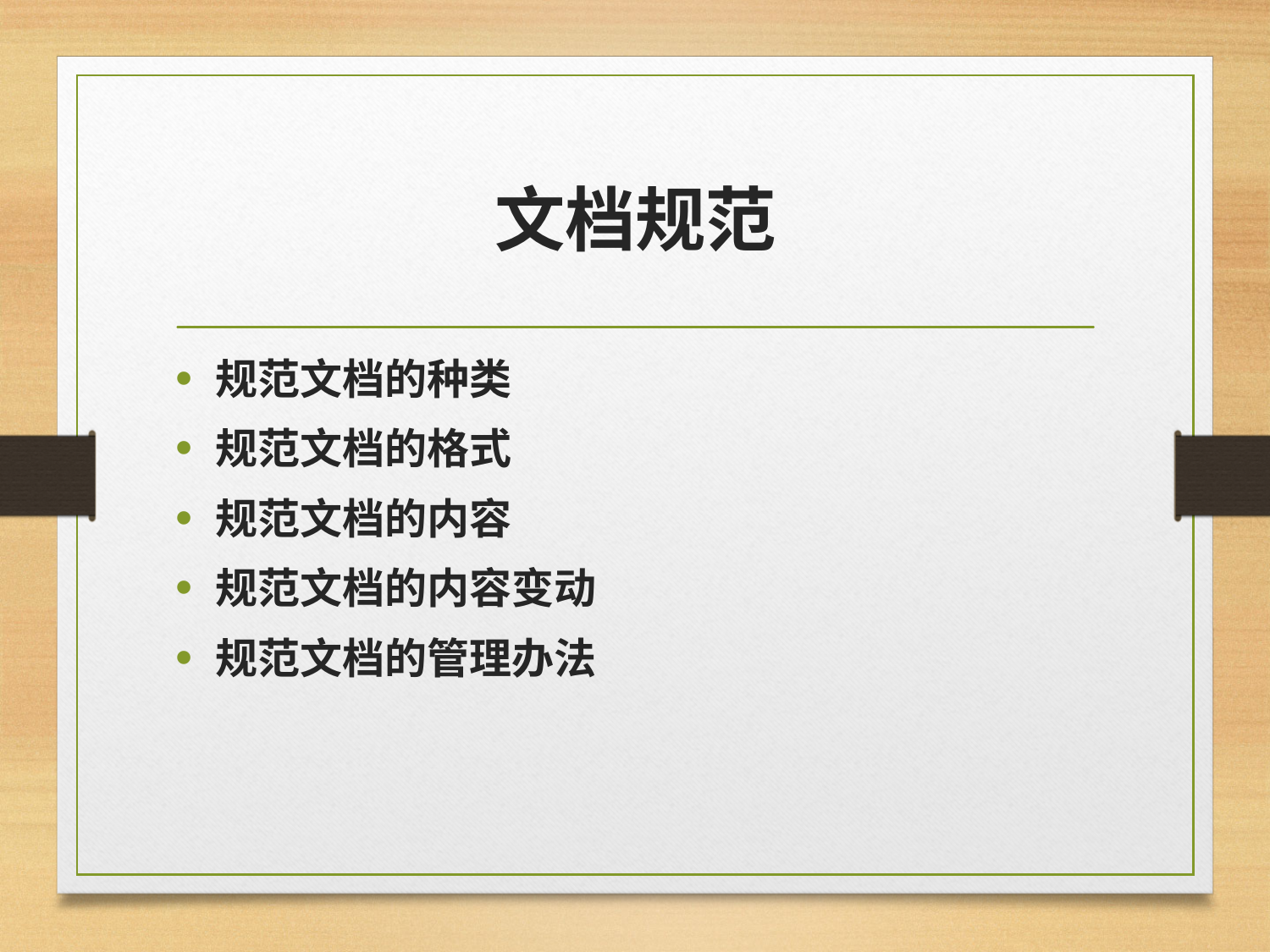

# 文档规范
规范文档的种类
规范文档的格式
规范文档的内容
规范文档的内容变动
规范文档的管理办法